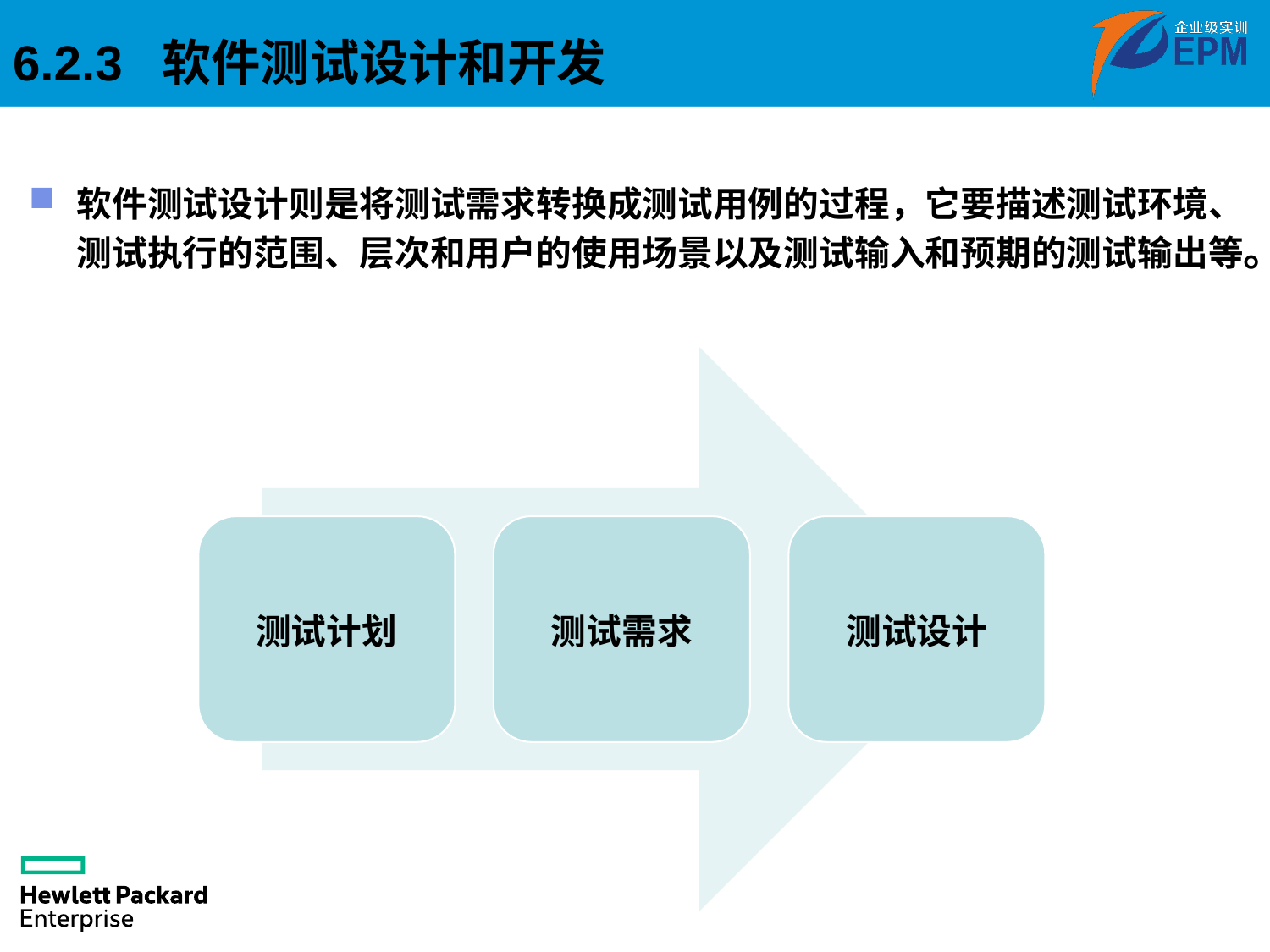

6.2.3  软件测试设计和开发

软件测试设计则是将测试需求转换成测试用例的过程，它要描述测试环境、测试执行的范围、层次和用户的使用场景以及测试输入和预期的测试输出等。

测试计划
测试需求
测试设计